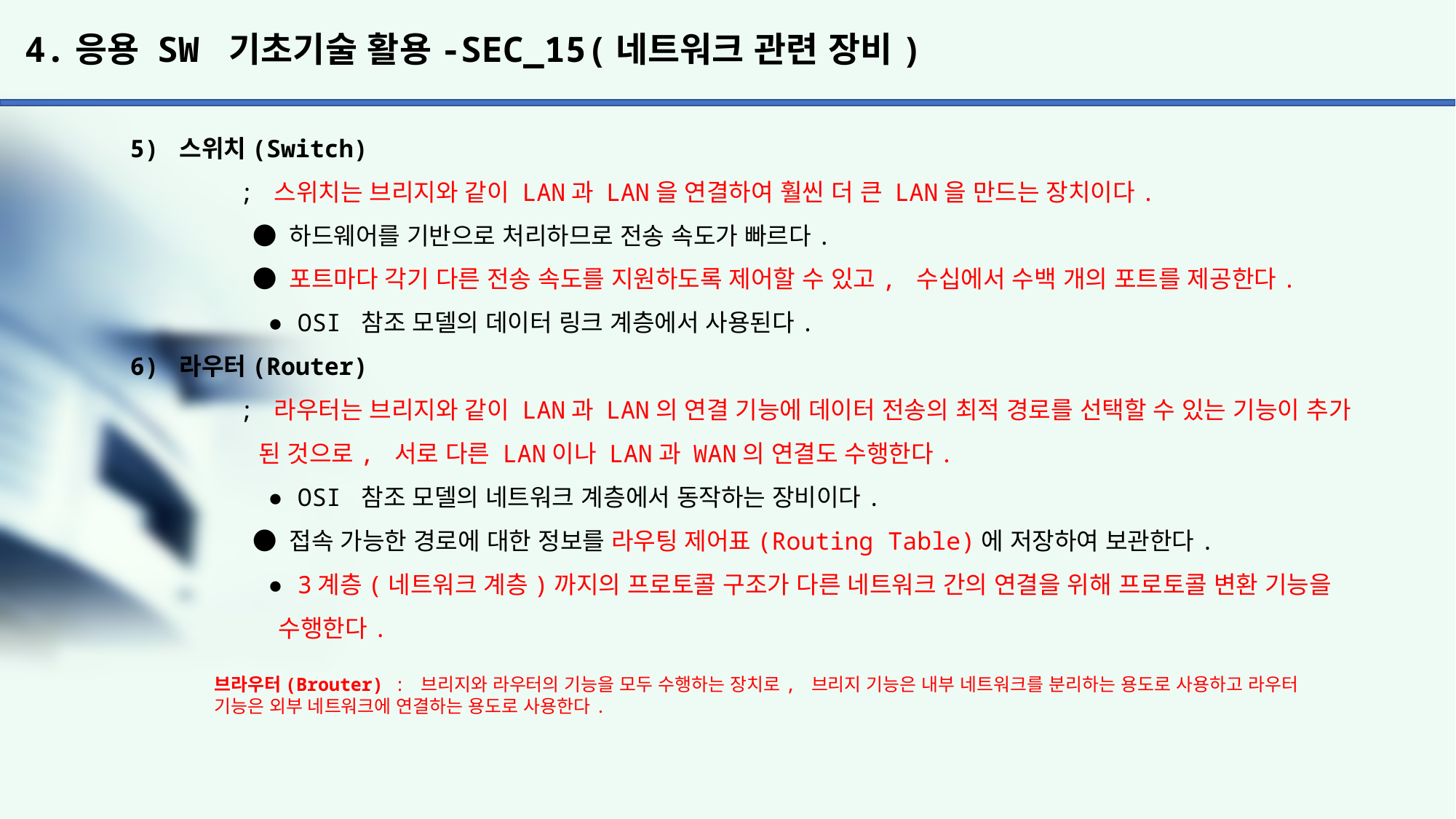

# 4.응용 SW 기초기술 활용-SEC_15(네트워크 관련 장비)
5) 스위치(Switch)
	; 스위치는 브리지와 같이 LAN과 LAN을 연결하여 훨씬 더 큰 LAN을 만드는 장치이다.
	  ● 하드웨어를 기반으로 처리하므로 전송 속도가 빠르다.
	  ● 포트마다 각기 다른 전송 속도를 지원하도록 제어할 수 있고, 수십에서 수백 개의 포트를 제공한다.
	  ● OSI 참조 모델의 데이터 링크 계층에서 사용된다.
6) 라우터(Router)
	; 라우터는 브리지와 같이 LAN과 LAN의 연결 기능에 데이터 전송의 최적 경로를 선택할 수 있는 기능이 추가
	  된 것으로, 서로 다른 LAN이나 LAN과 WAN의 연결도 수행한다.
	  ● OSI 참조 모델의 네트워크 계층에서 동작하는 장비이다.
	  ● 접속 가능한 경로에 대한 정보를 라우팅 제어표(Routing Table)에 저장하여 보관한다.
	  ● 3계층(네트워크 계층)까지의 프로토콜 구조가 다른 네트워크 간의 연결을 위해 프로토콜 변환 기능을
	     수행한다.
브라우터(Brouter) : 브리지와 라우터의 기능을 모두 수행하는 장치로, 브리지 기능은 내부 네트워크를 분리하는 용도로 사용하고 라우터 기능은 외부 네트워크에 연결하는 용도로 사용한다.